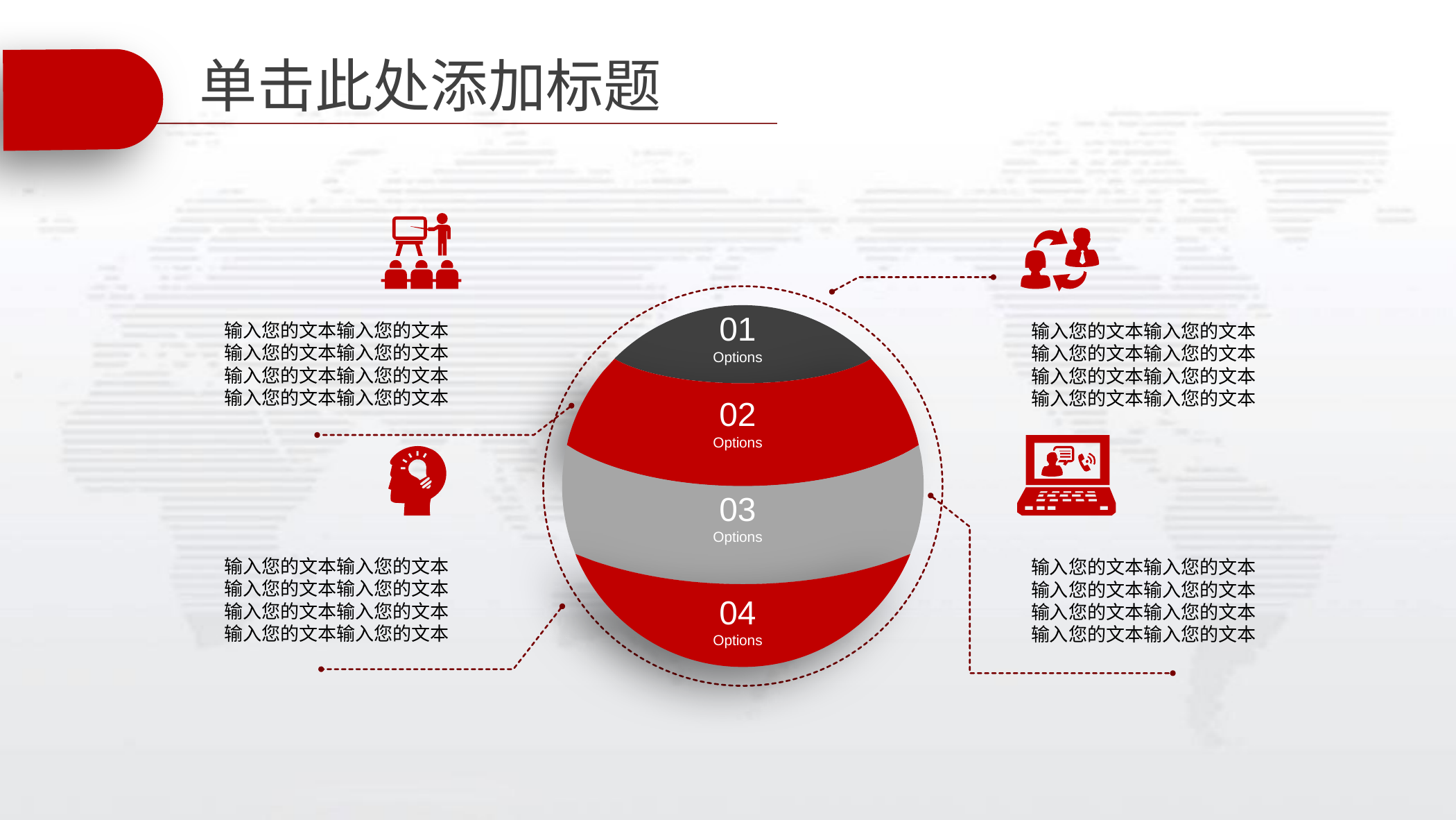

# 单击此处添加标题

01
Options

输入您的文本输入您的文本
输入您的文本输入您的文本
输入您的文本输入您的文本
输入您的文本输入您的文本
输入您的文本输入您的文本
输入您的文本输入您的文本
输入您的文本输入您的文本
输入您的文本输入您的文本
02
Options

03
Options

输入您的文本输入您的文本
输入您的文本输入您的文本
输入您的文本输入您的文本
输入您的文本输入您的文本
输入您的文本输入您的文本
输入您的文本输入您的文本
输入您的文本输入您的文本
输入您的文本输入您的文本
04
Options